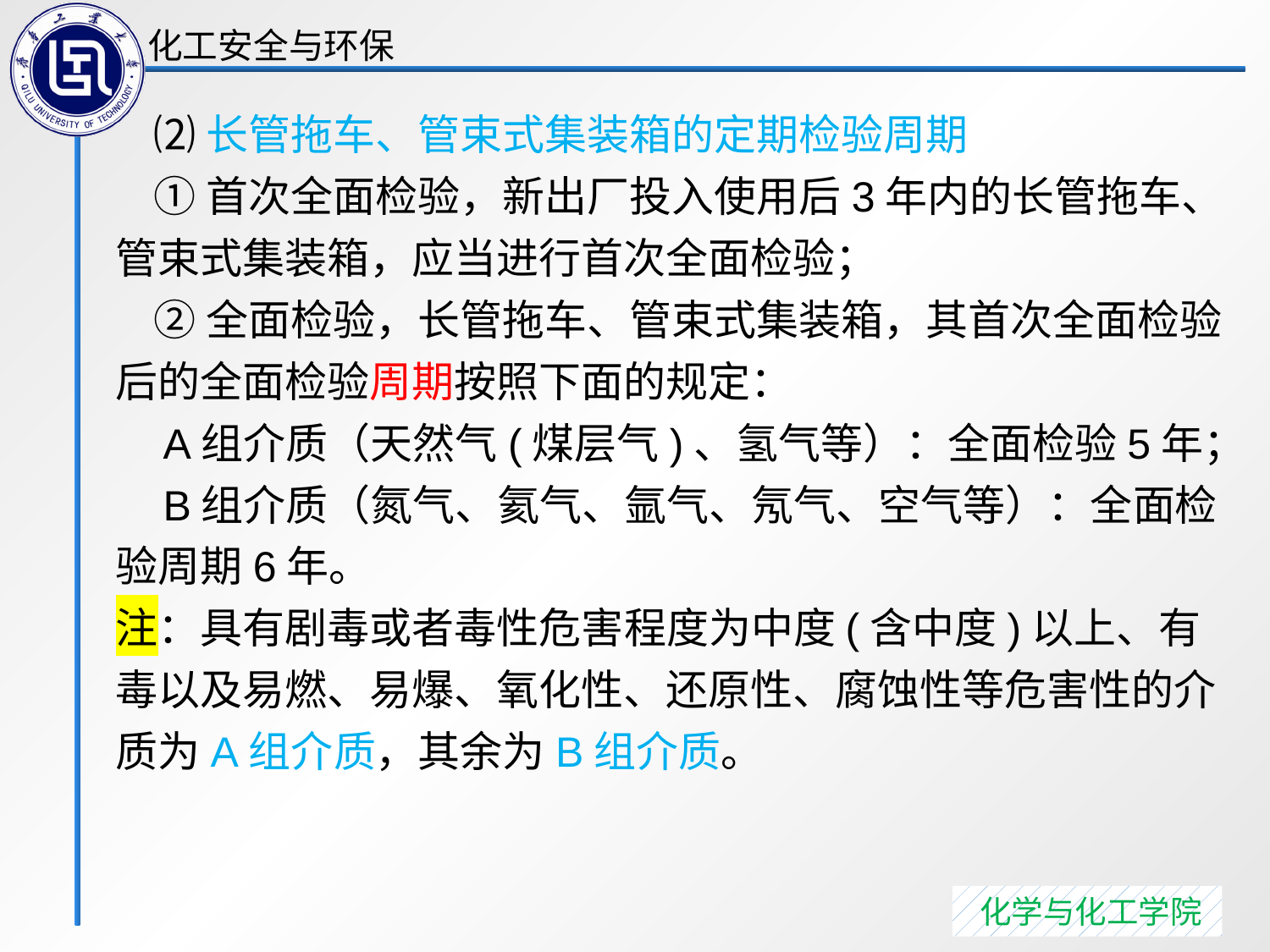

⑵长管拖车、管束式集装箱的定期检验周期
    ①首次全面检验，新出厂投入使用后3年内的长管拖车、管束式集装箱，应当进行首次全面检验；
    ②全面检验，长管拖车、管束式集装箱，其首次全面检验后的全面检验周期按照下面的规定：
    A组介质（天然气(煤层气)、氢气等）：全面检验5年；
    B组介质（氮气、氦气、氩气、氖气、空气等）：全面检验周期6年。
注：具有剧毒或者毒性危害程度为中度(含中度)以上、有毒以及易燃、易爆、氧化性、还原性、腐蚀性等危害性的介质为A组介质，其余为B组介质。